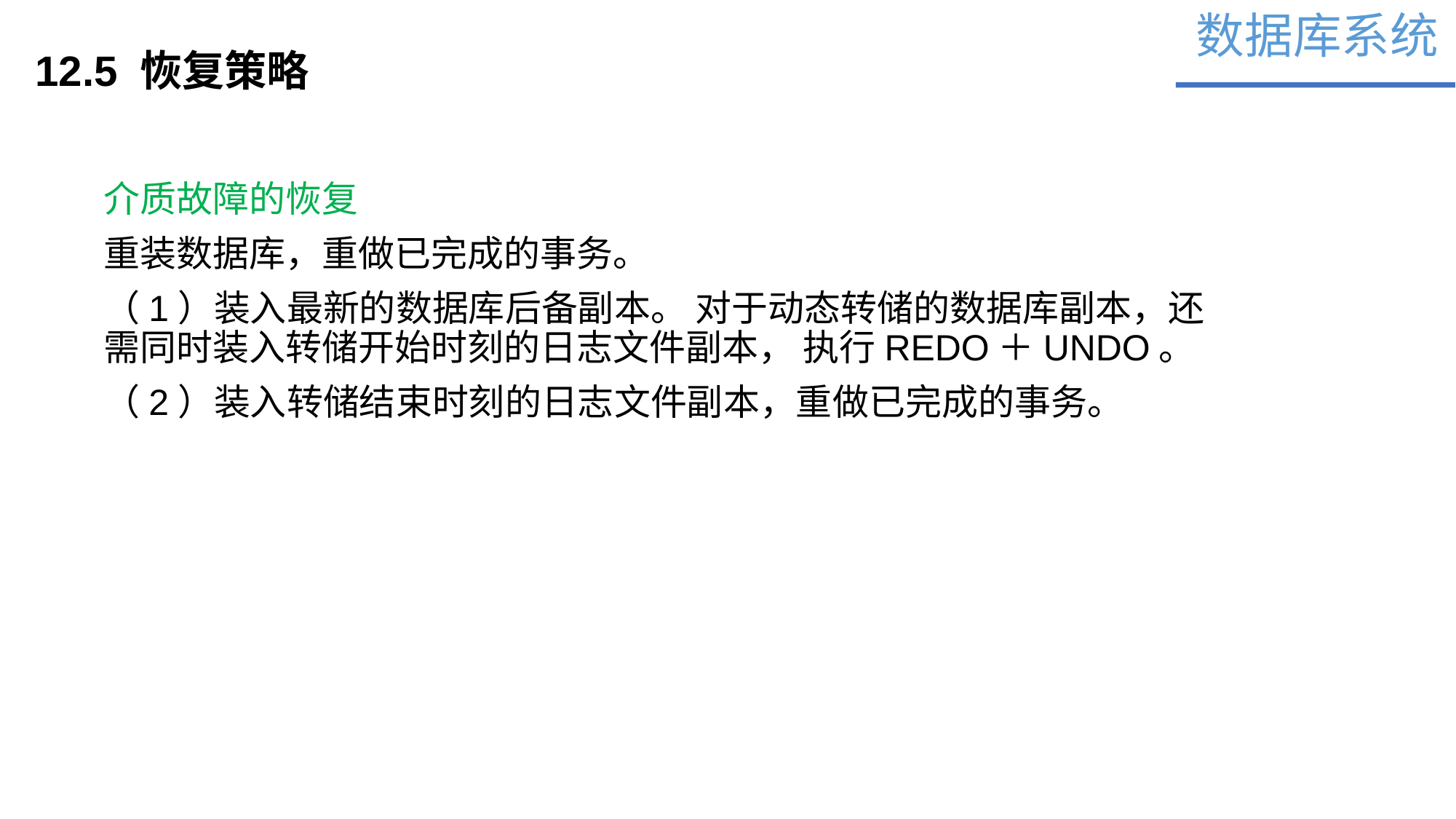

数据库系统
12.5 恢复策略

介质故障的恢复
重装数据库，重做已完成的事务。
（1）装入最新的数据库后备副本。 对于动态转储的数据库副本，还需同时装入转储开始时刻的日志文件副本， 执行REDO＋UNDO。
（2）装入转储结束时刻的日志文件副本，重做已完成的事务。